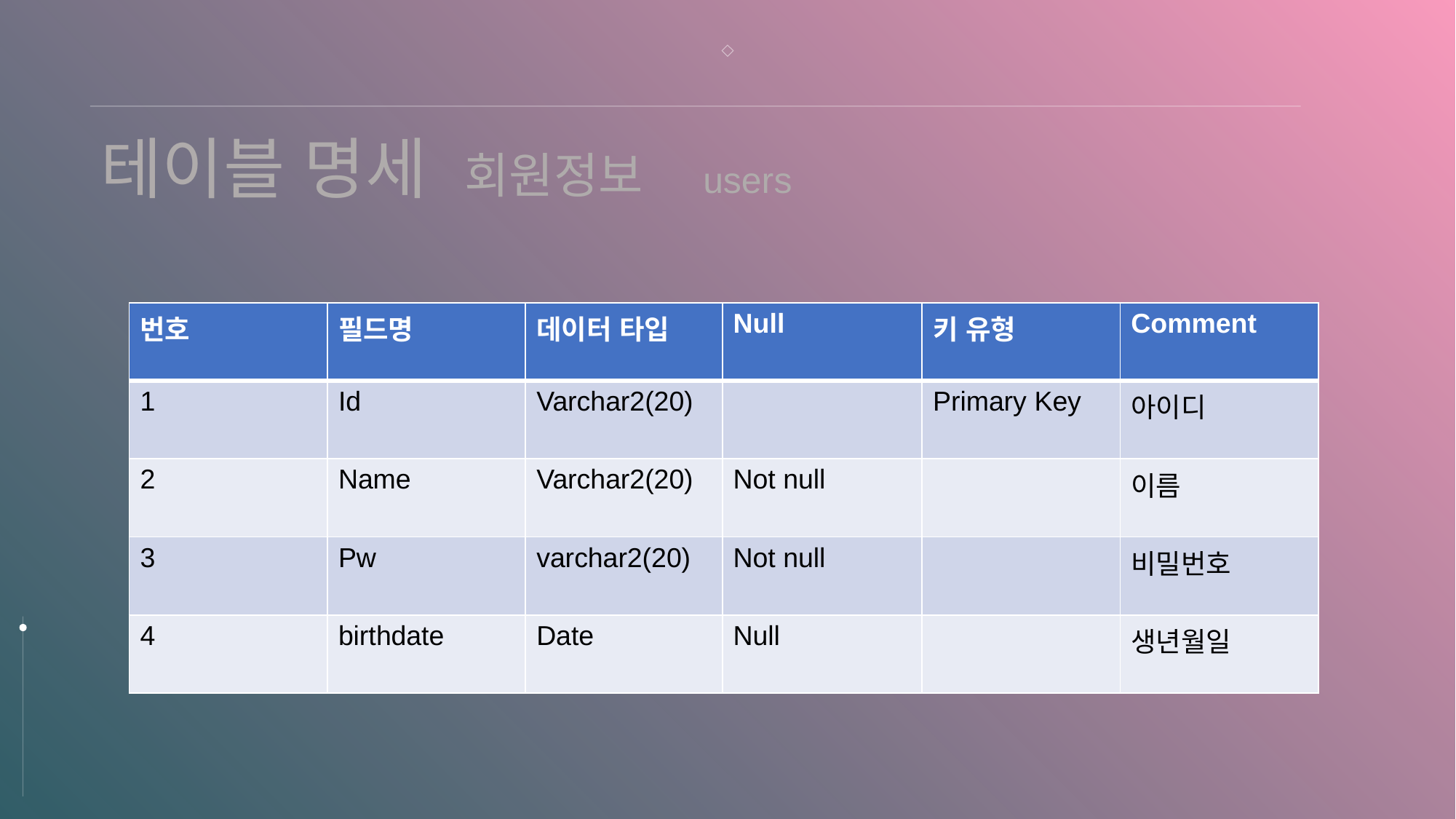

# 2. 프로젝트 개요-2.5 테이블 명세

테이블 명세  회원정보     users
| 번호 | 필드명 | 데이터 타입 | Null | 키 유형 | Comment |
| --- | --- | --- | --- | --- | --- |
| 1 | Id | Varchar2(20) |  | Primary Key | 아이디 |
| 2 | Name | Varchar2(20) | Not null |  | 이름 |
| 3 | Pw | varchar2(20) | Not null |  | 비밀번호 |
| 4 | birthdate | Date | Null |  | 생년월일 |

12